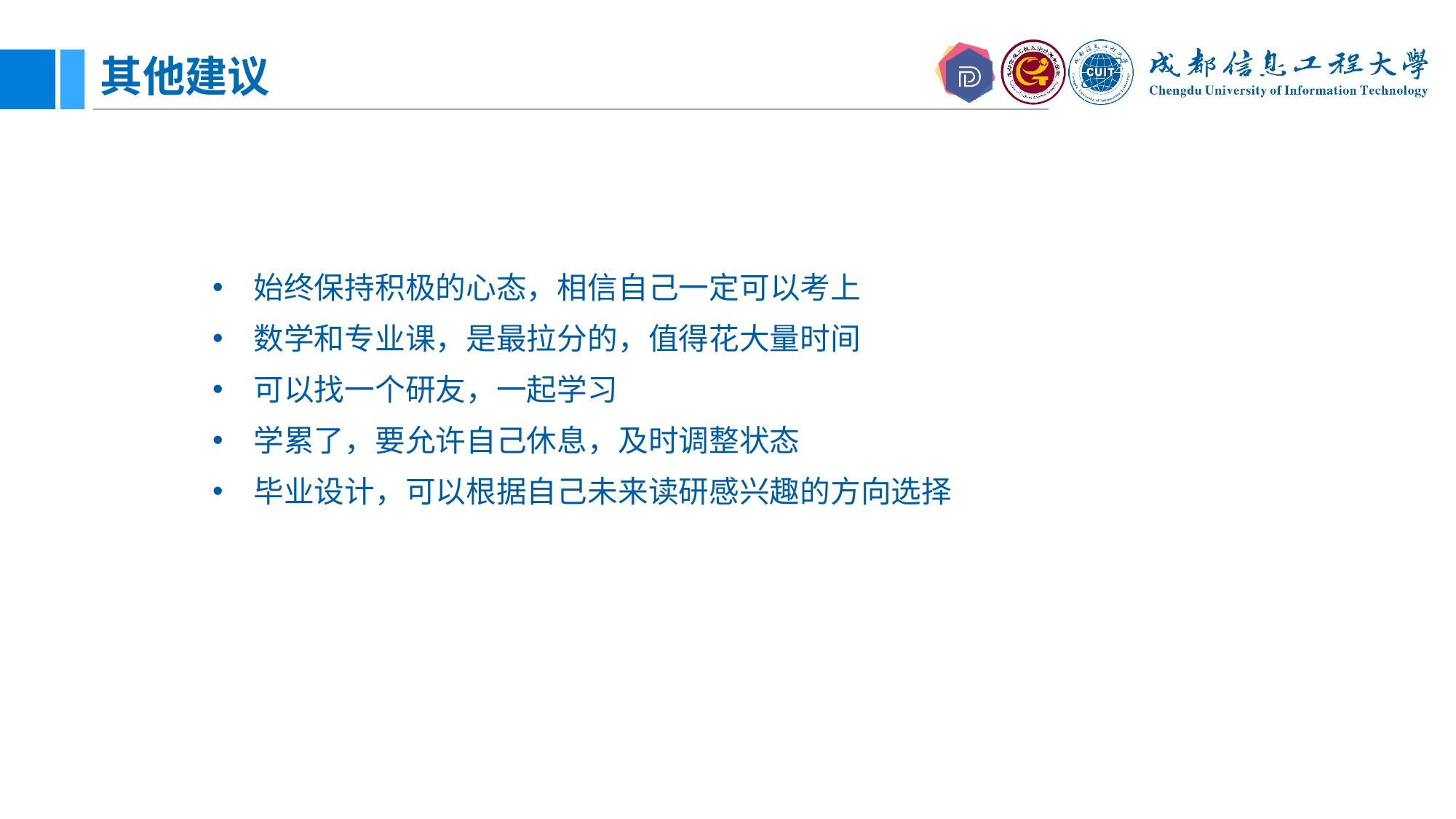

# 其他建议
始终保持积极的心态，相信自己一定可以考上
数学和专业课，是最拉分的，值得花大量时间
可以找一个研友，一起学习
学累了，要允许自己休息，及时调整状态
毕业设计，可以根据自己未来读研感兴趣的方向选择